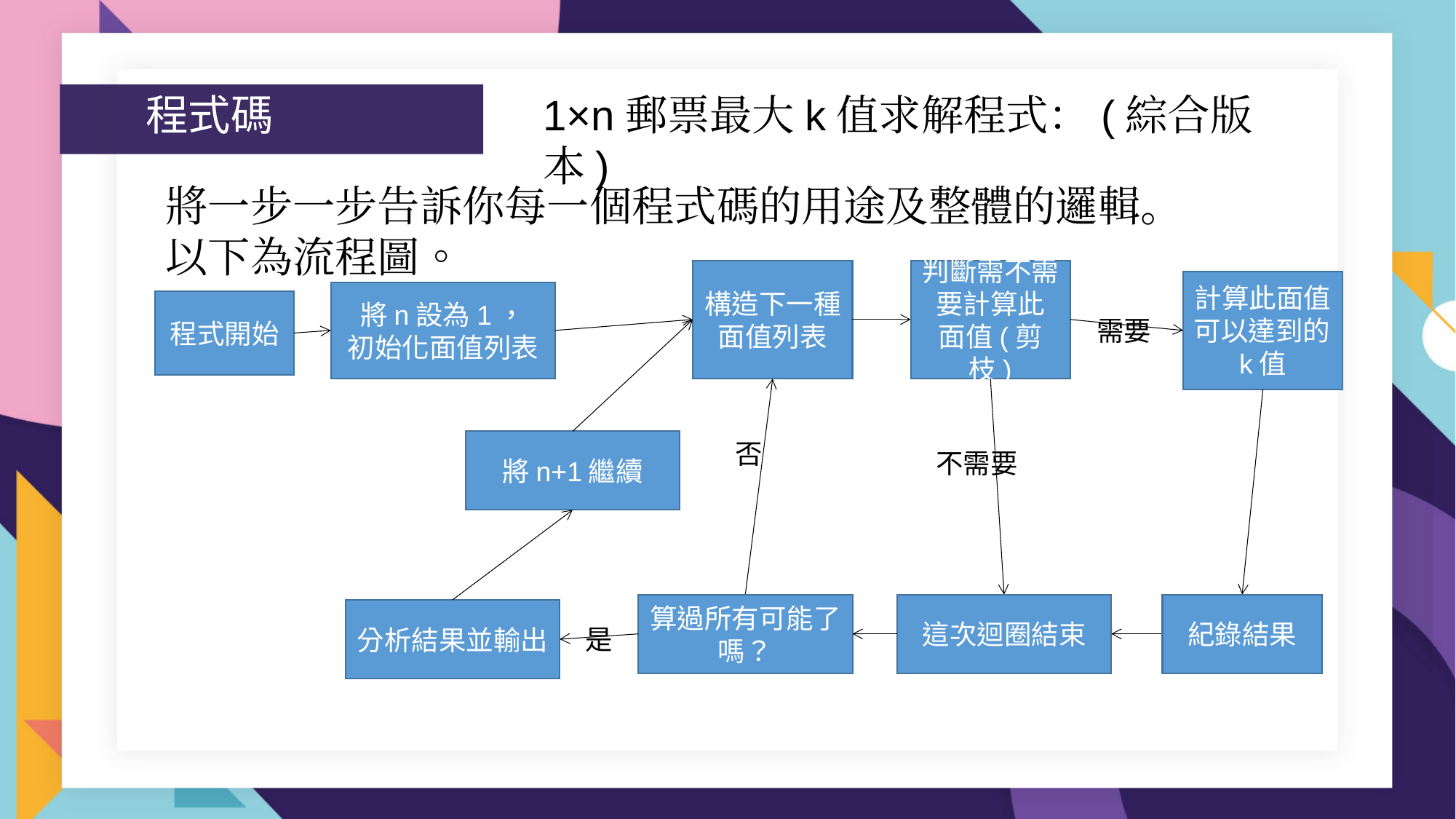

程式碼
1×n郵票最大k值求解程式：(綜合版本)

將一步一步告訴你每一個程式碼的用途及整體的邏輯。
以下為流程圖。
構造下一種
面值列表
判斷需不需要計算此
面值(剪枝)
計算此面值可以達到的k值
將n設為1，
初始化面值列表
程式開始
需要
將n+1繼續
否
不需要
算過所有可能了嗎？
這次迴圈結束
紀錄結果
分析結果並輸出
是